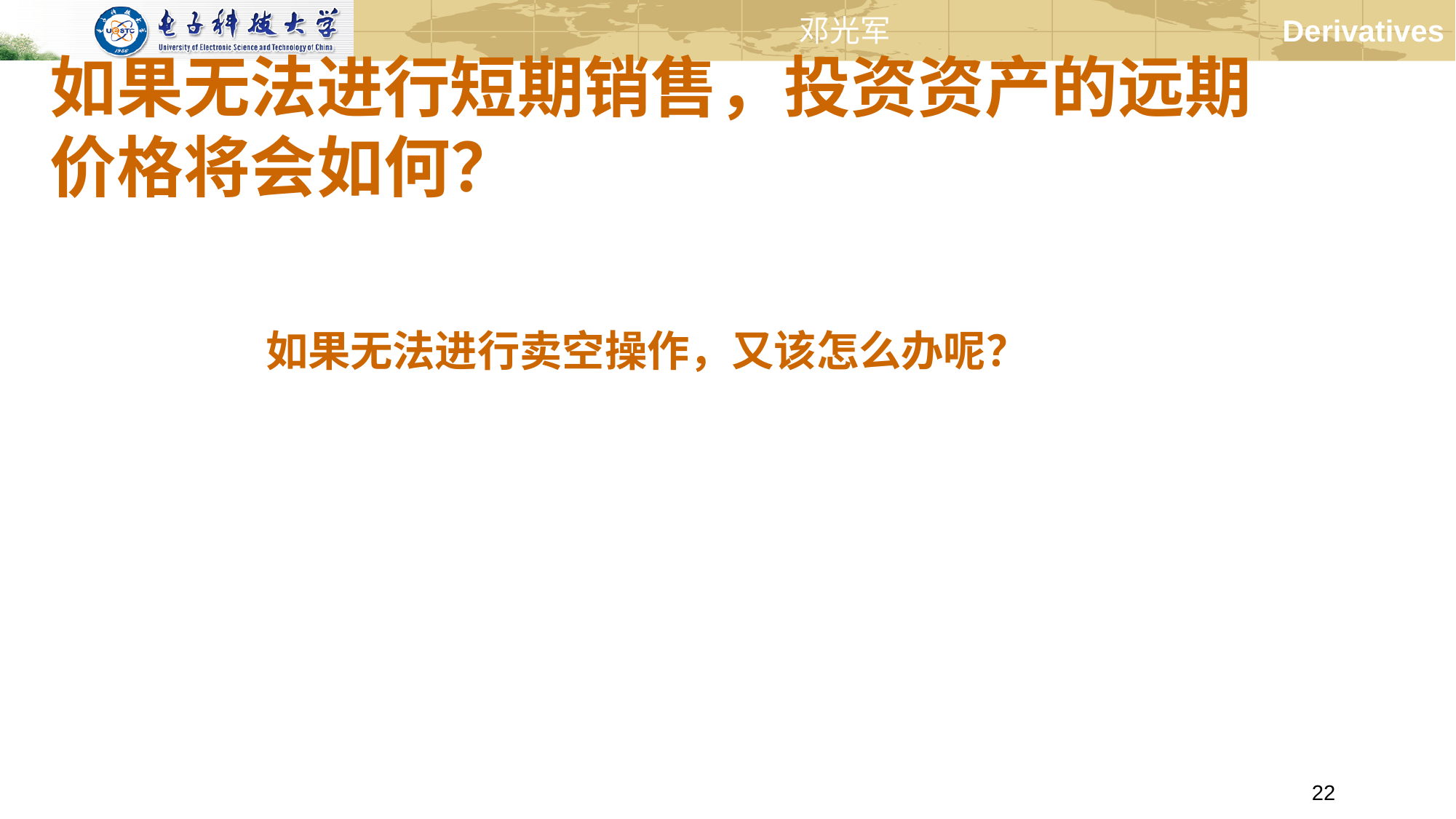

# 如果无法进行短期销售，投资资产的远期价格将会如何？
如果无法进行卖空操作，又该怎么办呢？